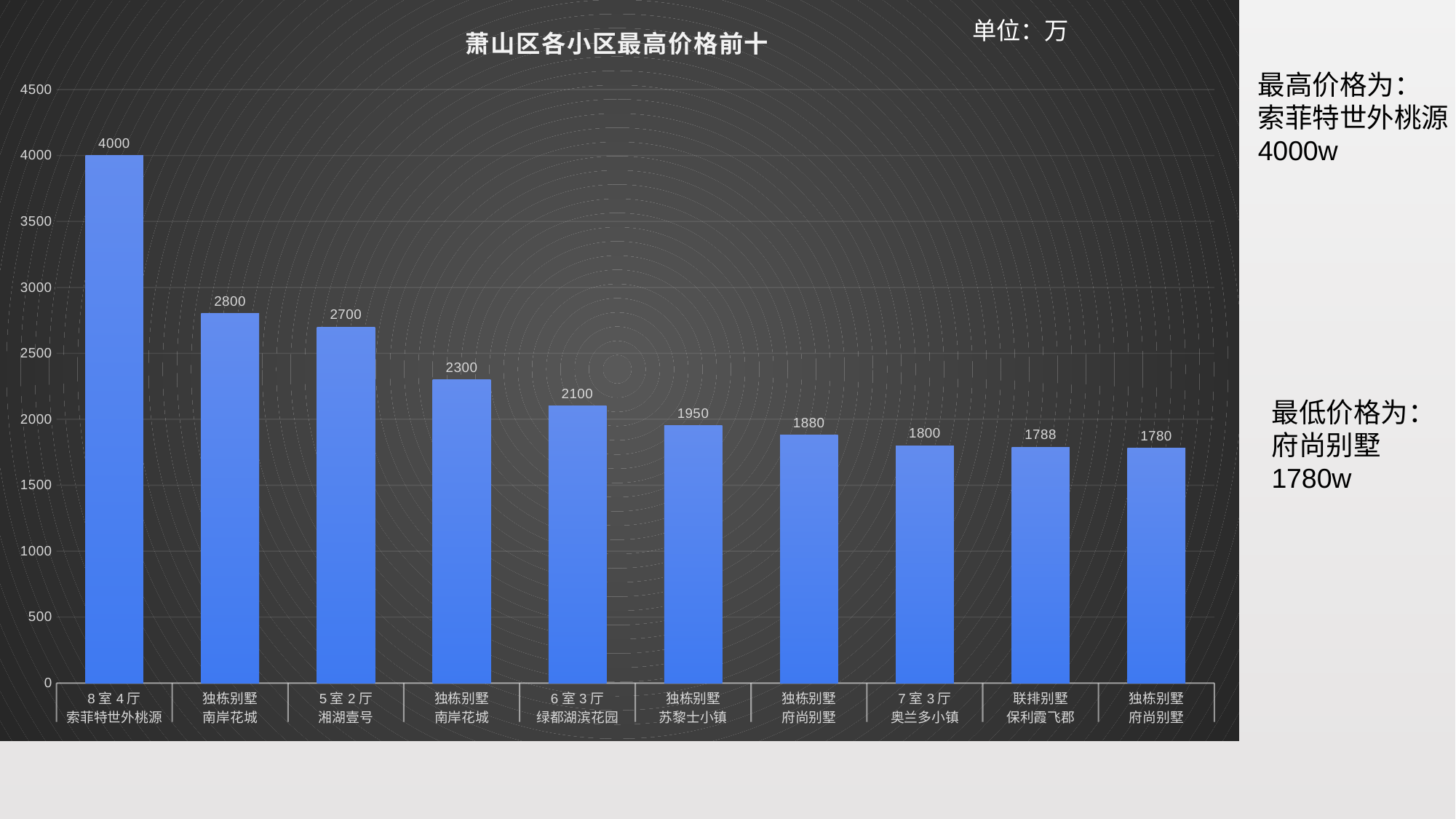

### Chart: 萧山区各小区最高价格前十

| Category |  |
|---|---|
| 8室4厅 | 4000.0 |
| 独栋别墅 | 2800.0 |
| 5室2厅 | 2700.0 |
| 独栋别墅 | 2300.0 |
| 6室3厅 | 2100.0 |
| 独栋别墅 | 1950.0 |
| 独栋别墅 | 1880.0 |
| 7室3厅 | 1800.0 |
| 联排别墅 | 1788.0 |
| 独栋别墅 | 1780.0 |
单位：万
最高价格为：
索菲特世外桃源
4000w
最低价格为：
府尚别墅
1780w